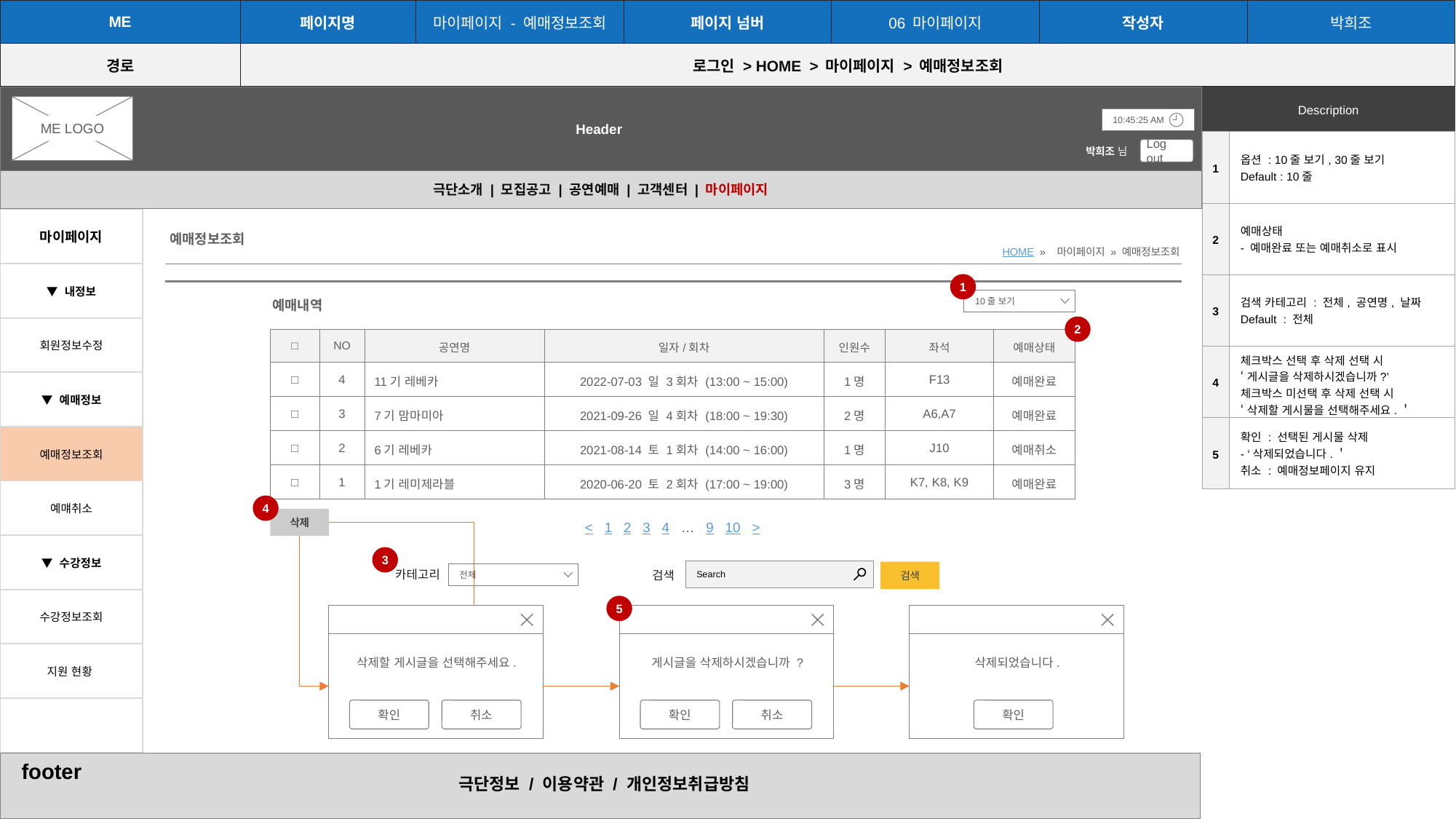

| ME | 페이지명 | 마이페이지 - 예매정보조회 | 페이지 넘버 | 06 마이페이지 | 작성자 | 박희조 |
| --- | --- | --- | --- | --- | --- | --- |
| 경로 | 로그인 > HOME > 마이페이지 > 예매정보조회 |  |  |  |  |  |
Header
| Description |
| --- |

ME LOGO
10:45:25 AM

| 1 | 옵션 : 10줄 보기, 30줄 보기 Default : 10줄 |
| --- | --- |
| 2 | 예매상태 - 예매완료 또는 예매취소로 표시 |
| 3 | 검색 카테고리 : 전체, 공연명, 날짜 Default : 전체 |
| 4 | 체크박스 선택 후 삭제 선택 시 ‘게시글을 삭제하시겠습니까?’ 체크박스 미선택 후 삭제 선택 시 ‘삭제할 게시물을 선택해주세요.＇ |
| 5 | 확인 : 선택된 게시물 삭제 - ‘삭제되었습니다.＇ 취소 : 예매정보페이지 유지 |
박희조 님
Log out
극단소개 | 모집공고 | 공연예매 | 고객센터 | 마이페이지
| 마이페이지 |
| --- |
| ▼ 내정보 |
| 회원정보수정 |
| ▼ 예매정보 |
| 예매정보조회 |
| 예먜취소 |
| ▼ 수강정보 |
| 수강정보조회 |
| 지원 현황 |
|  |
예매정보조회
HOME  »   마이페이지 » 예매정보조회
1
10줄 보기

예매내역
2
| □ | NO | 공연명 | 일자/회차 | 인원수 | 좌석 | 예매상태 |
| --- | --- | --- | --- | --- | --- | --- |
| □ | 4 | 11기 레베카 | 2022-07-03 일 3회차 (13:00 ~ 15:00) | 1명 | F13 | 예매완료 |
| □ | 3 | 7기 맘마미아 | 2021-09-26 일 4회차 (18:00 ~ 19:30) | 2명 | A6,A7 | 예매완료 |
| □ | 2 | 6기 레베카 | 2021-08-14 토 1회차 (14:00 ~ 16:00) | 1명 | J10 | 예매취소 |
| □ | 1 | 1기 레미제라블 | 2020-06-20 토 2회차 (17:00 ~ 19:00) | 3명 | K7, K8, K9 | 예매완료 |
4
삭제
<   1   2   3   4   …   9   10   >
3
Search

검색
카테고리
전체

검색
5

삭제할 게시글을 선택해주세요.

확인
취소

게시글을 삭제하시겠습니까 ?

확인
취소

삭제되었습니다.

확인

footer
극단정보 / 이용약관 / 개인정보취급방침